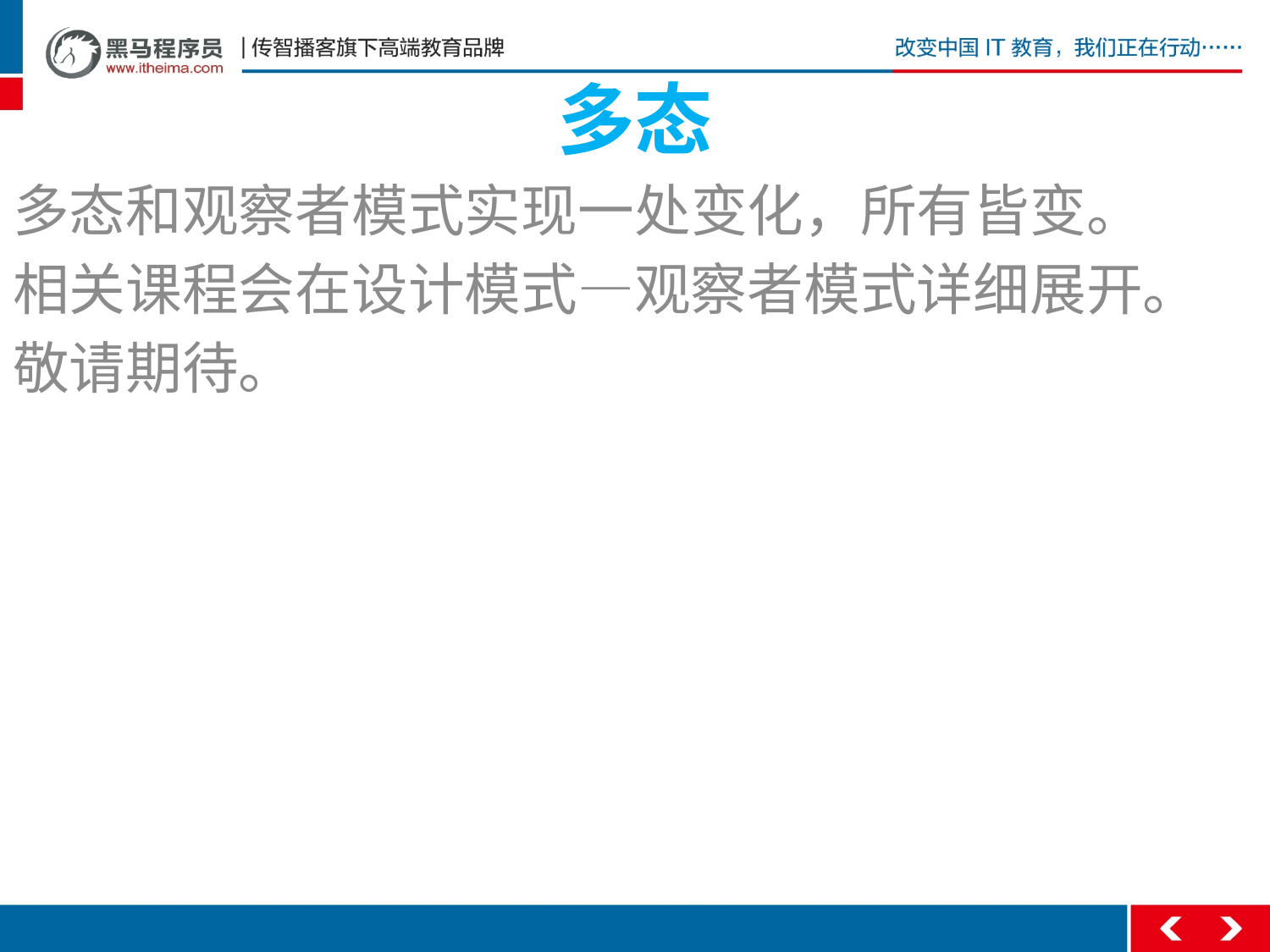

# 多态
多态和观察者模式实现一处变化，所有皆变。
相关课程会在设计模式—观察者模式详细展开。
敬请期待。